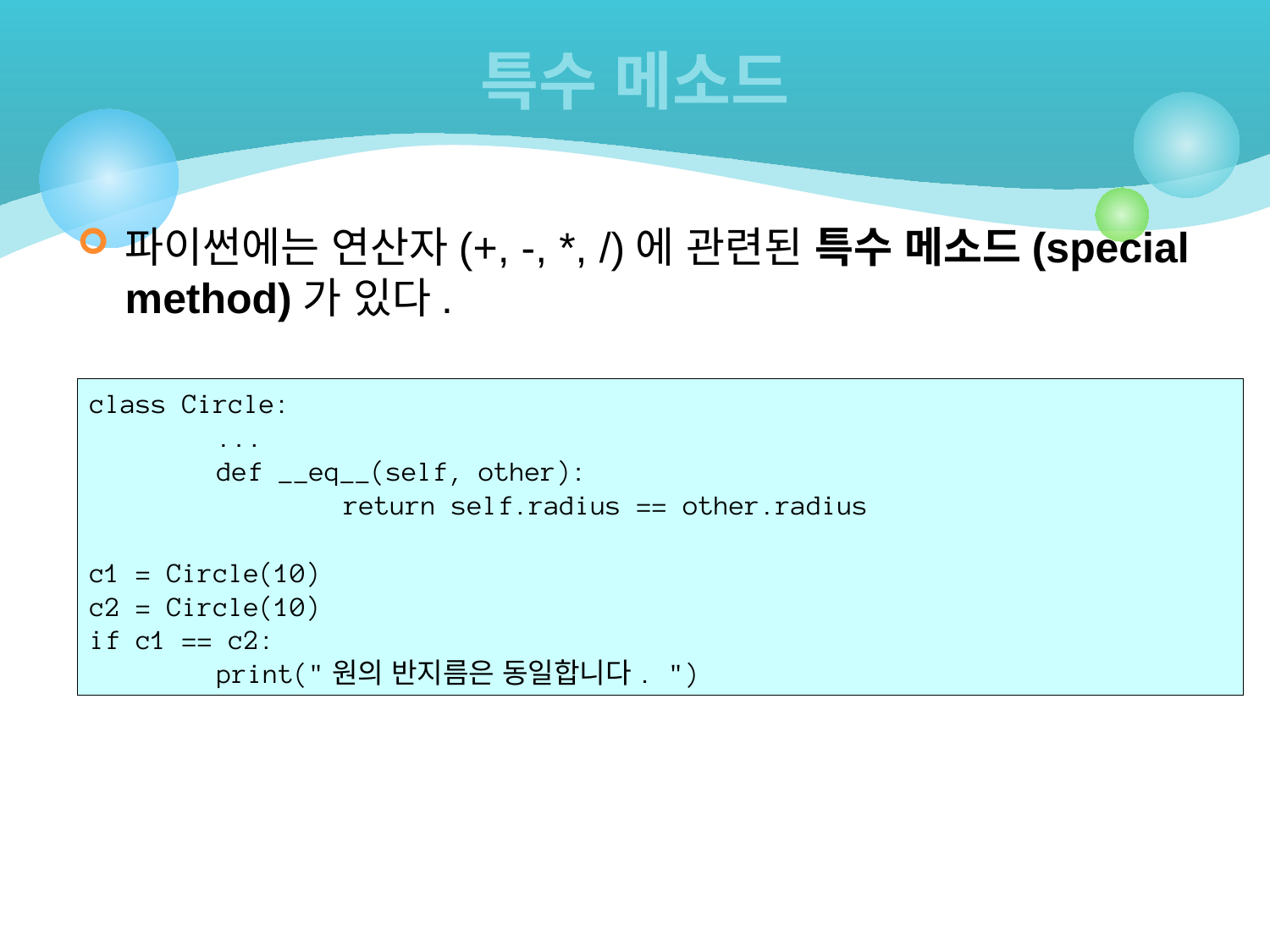

# 특수 메소드
파이썬에는 연산자(+, -, *, /)에 관련된 특수 메소드(special method)가 있다.

class Circle:
	...
	def __eq__(self, other):
		return self.radius == other.radius

c1 = Circle(10)
c2 = Circle(10)
if c1 == c2:
	print("원의 반지름은 동일합니다. ")